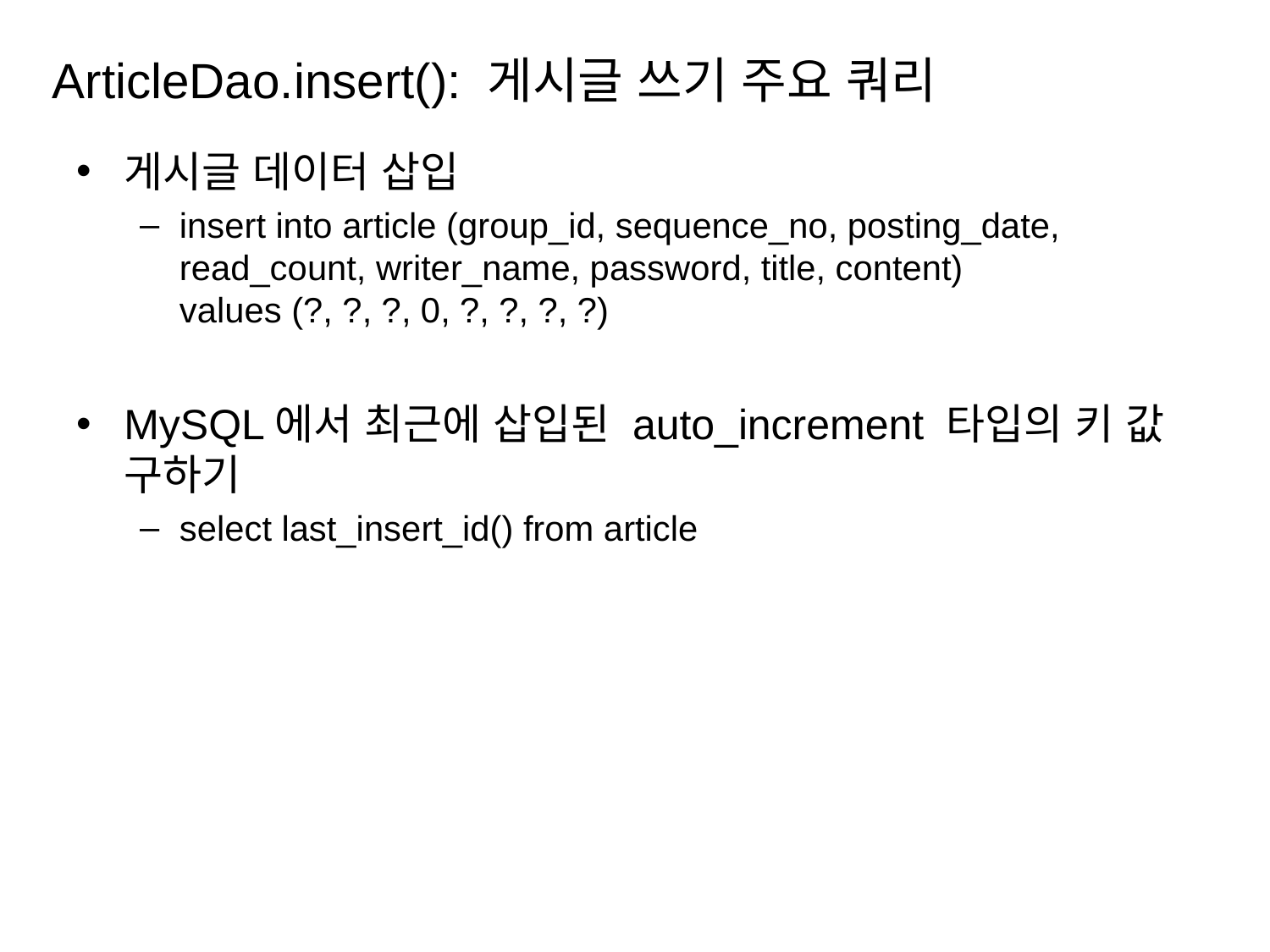

# ArticleDao.insert(): 게시글 쓰기 주요 쿼리
게시글 데이터 삽입
insert into article (group_id, sequence_no, posting_date, read_count, writer_name, password, title, content)
values (?, ?, ?, 0, ?, ?, ?, ?)

MySQL에서 최근에 삽입된 auto_increment 타입의 키 값 구하기
select last_insert_id() from article